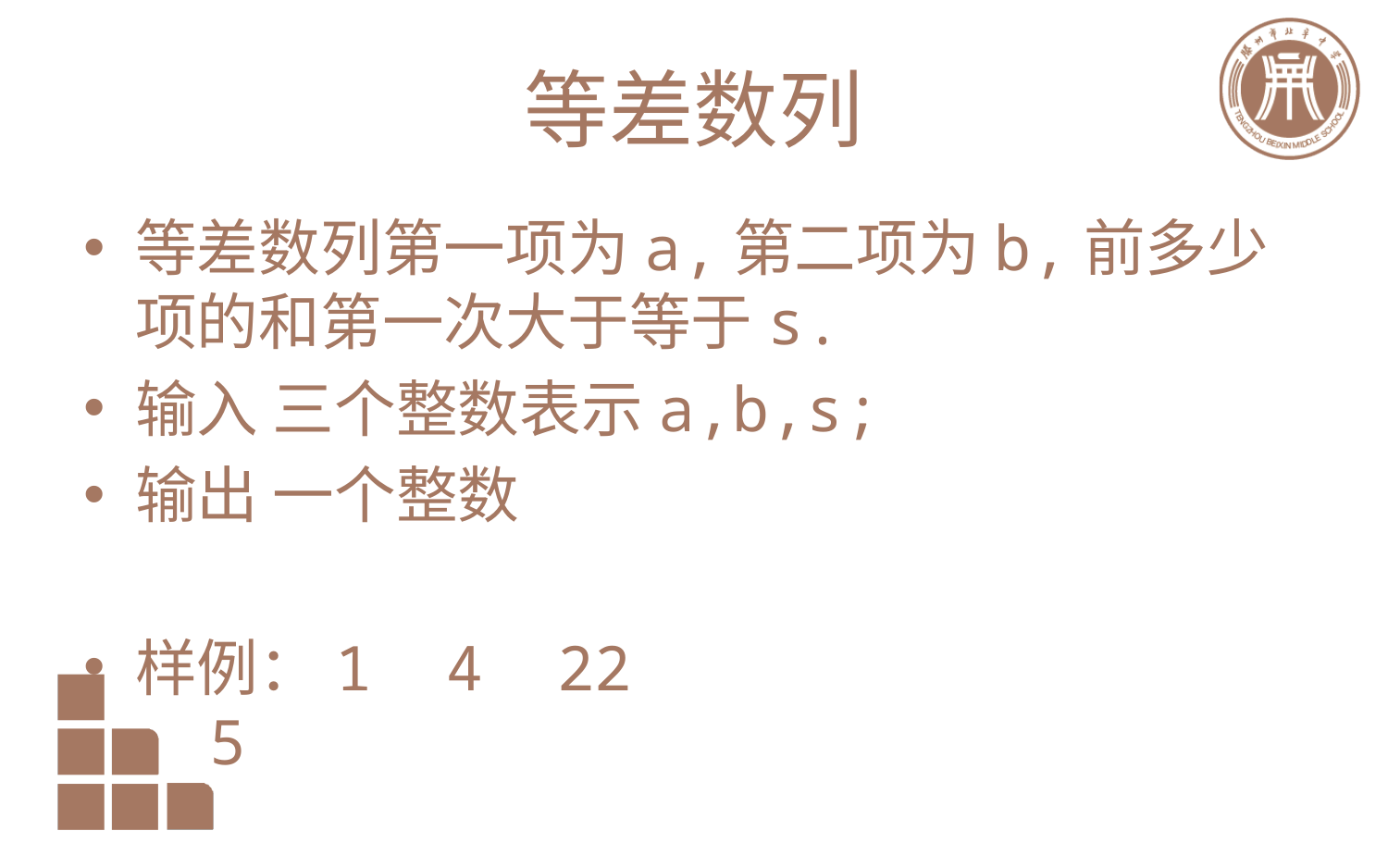

# 等差数列
等差数列第一项为a,第二项为b,前多少项的和第一次大于等于s.
输入 三个整数表示a,b,s;
输出 一个整数

样例：1  4  22                     5